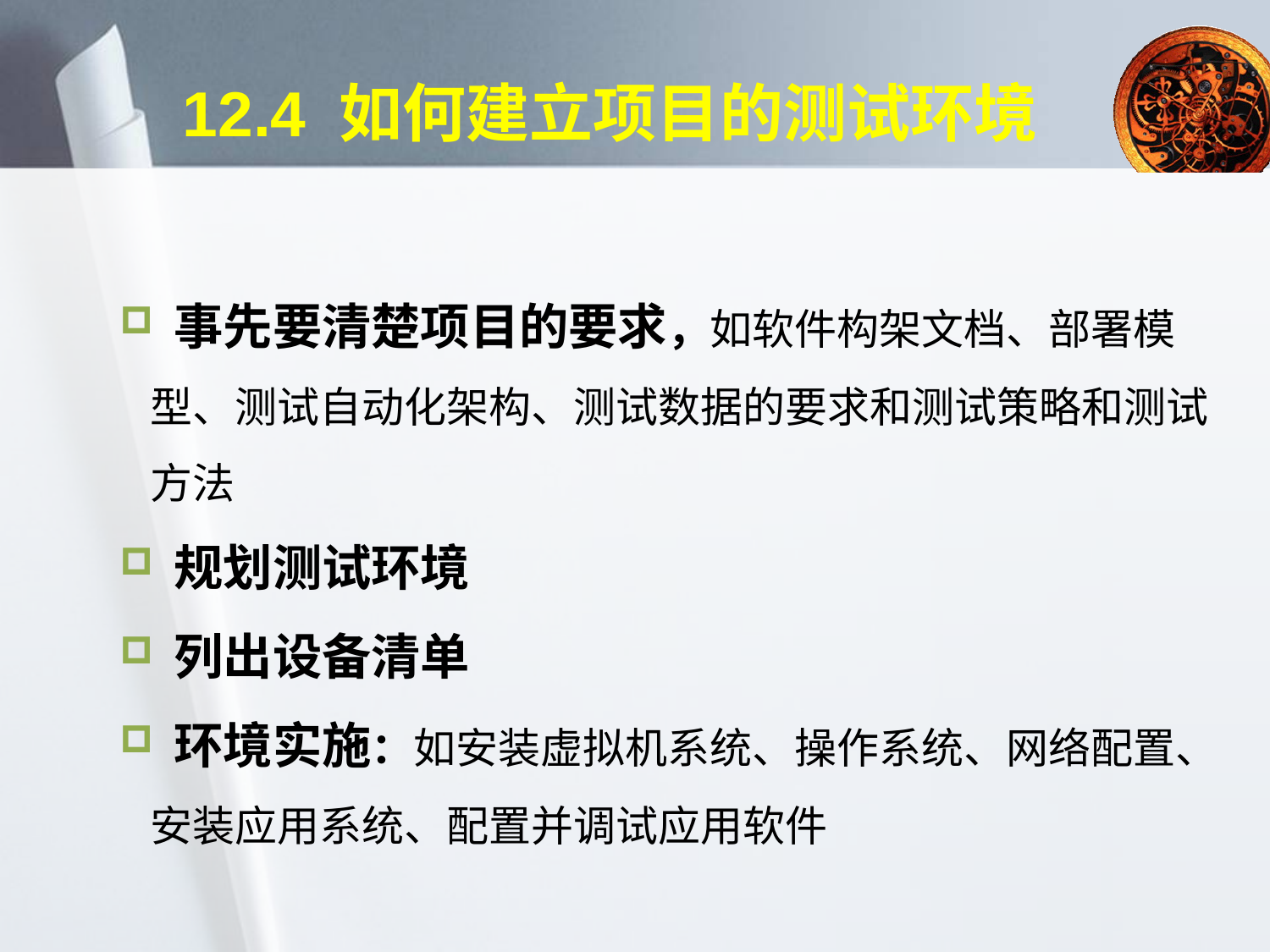

# 12.4 如何建立项目的测试环境
 事先要清楚项目的要求，如软件构架文档、部署模型、测试自动化架构、测试数据的要求和测试策略和测试方法
 规划测试环境
 列出设备清单
 环境实施：如安装虚拟机系统、操作系统、网络配置、安装应用系统、配置并调试应用软件